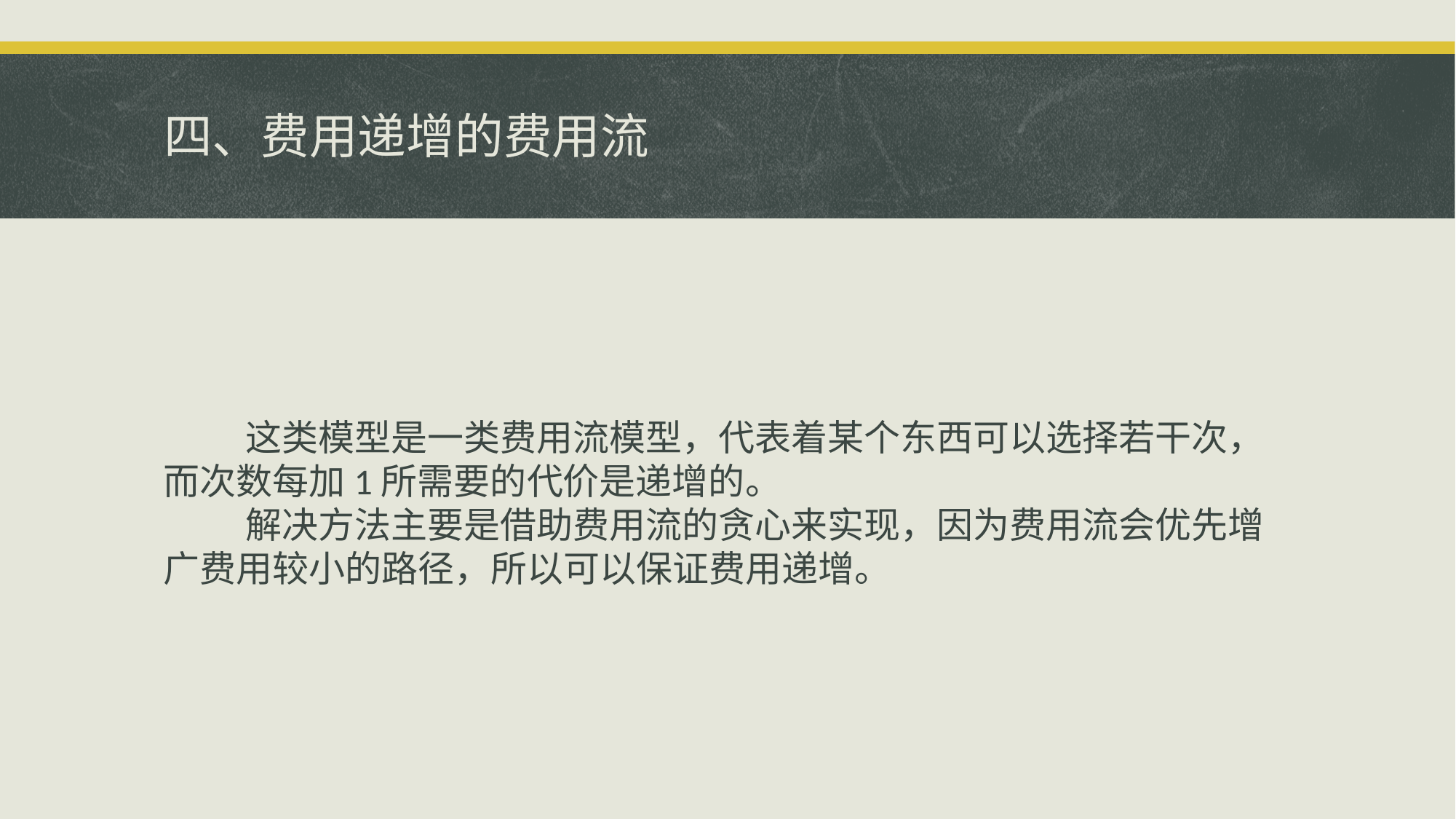

# 四、费用递增的费用流
         这类模型是一类费用流模型，代表着某个东西可以选择若干次，而次数每加1所需要的代价是递增的。
         解决方法主要是借助费用流的贪心来实现，因为费用流会优先增广费用较小的路径，所以可以保证费用递增。